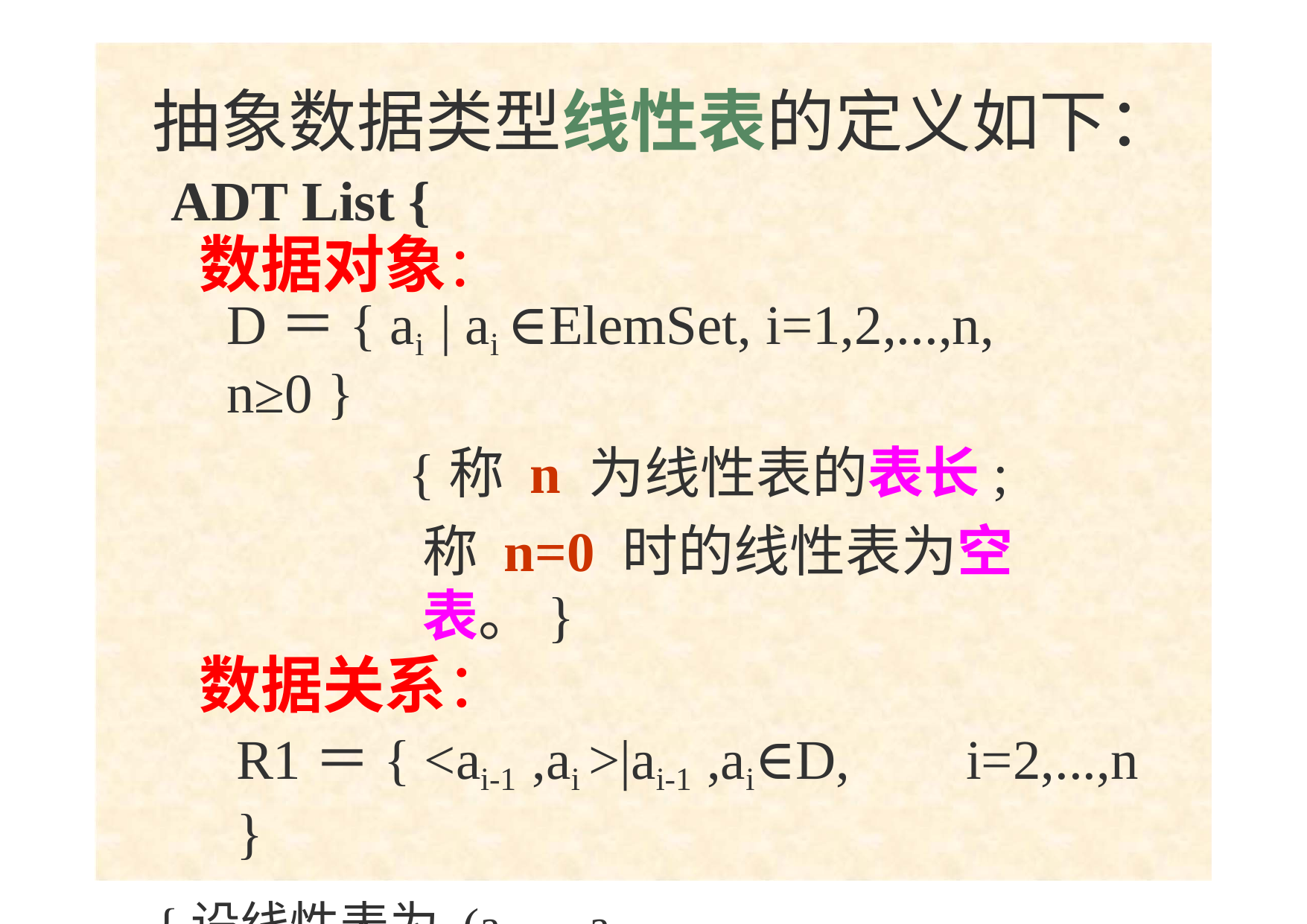

# 抽象数据类型线性表的定义如下：
ADT List {
数据对象：
D＝{ ai  | ai ∈ElemSet, i=1,2,...,n,	n≥0 }
{称 n 为线性表的表长;
称 n=0 时的线性表为空表。}
数据关系：
R1＝{ <ai-1  ,ai >|ai-1 ,ai∈D,	i=2,...,n }
{设线性表为 (a1，a2,	. . . ，ai，. . . ，an),  称 i 为 ai 在线性表中的位序。}